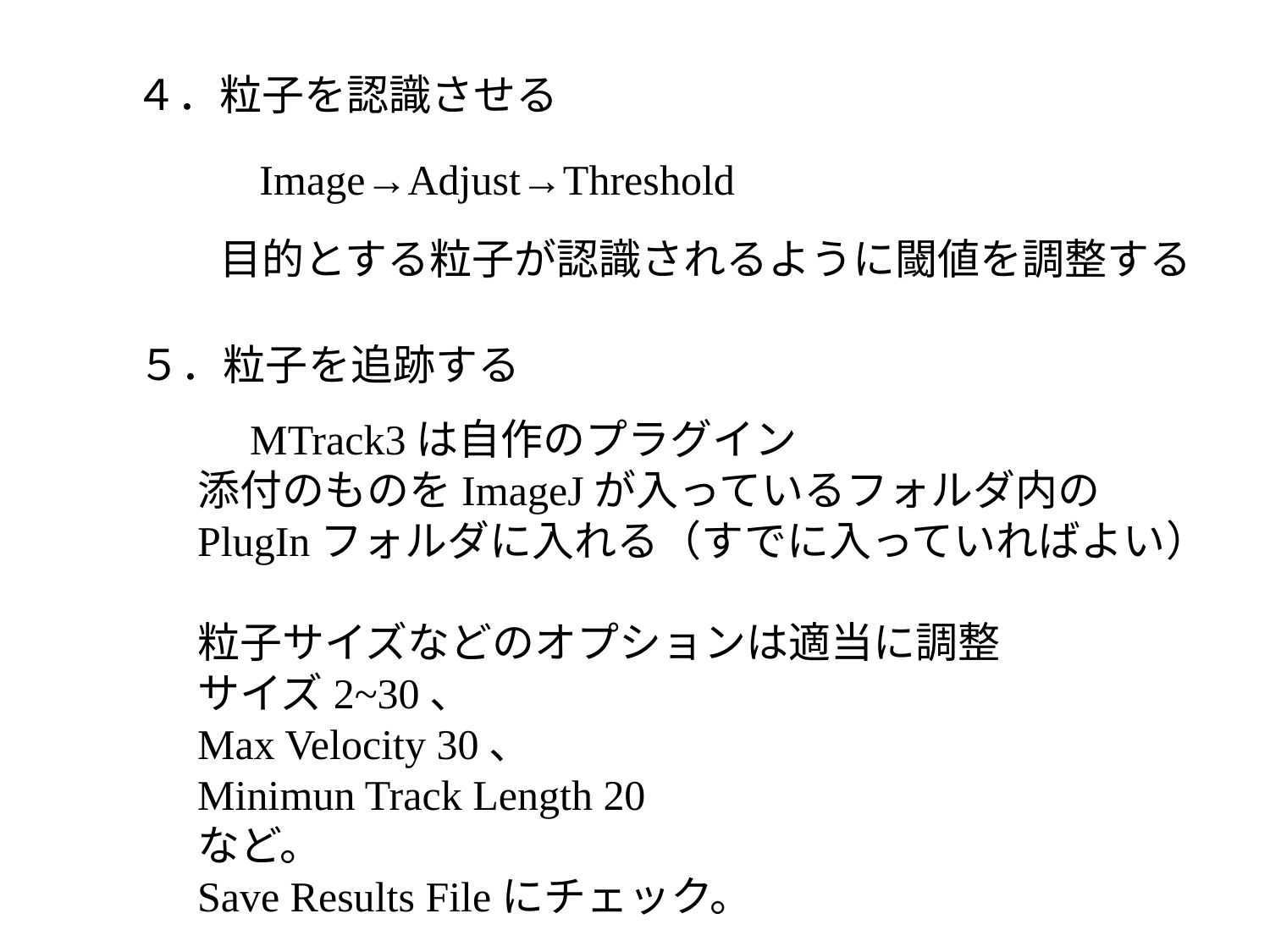

４．粒子を認識させる
Image→Adjust→Threshold
目的とする粒子が認識されるように閾値を調整する
５．粒子を追跡する
　MTrack3は自作のプラグイン
添付のものをImageJが入っているフォルダ内の
PlugInフォルダに入れる（すでに入っていればよい）

粒子サイズなどのオプションは適当に調整
サイズ2~30、
Max Velocity 30、
Minimun Track Length 20
など。
Save Results Fileにチェック。